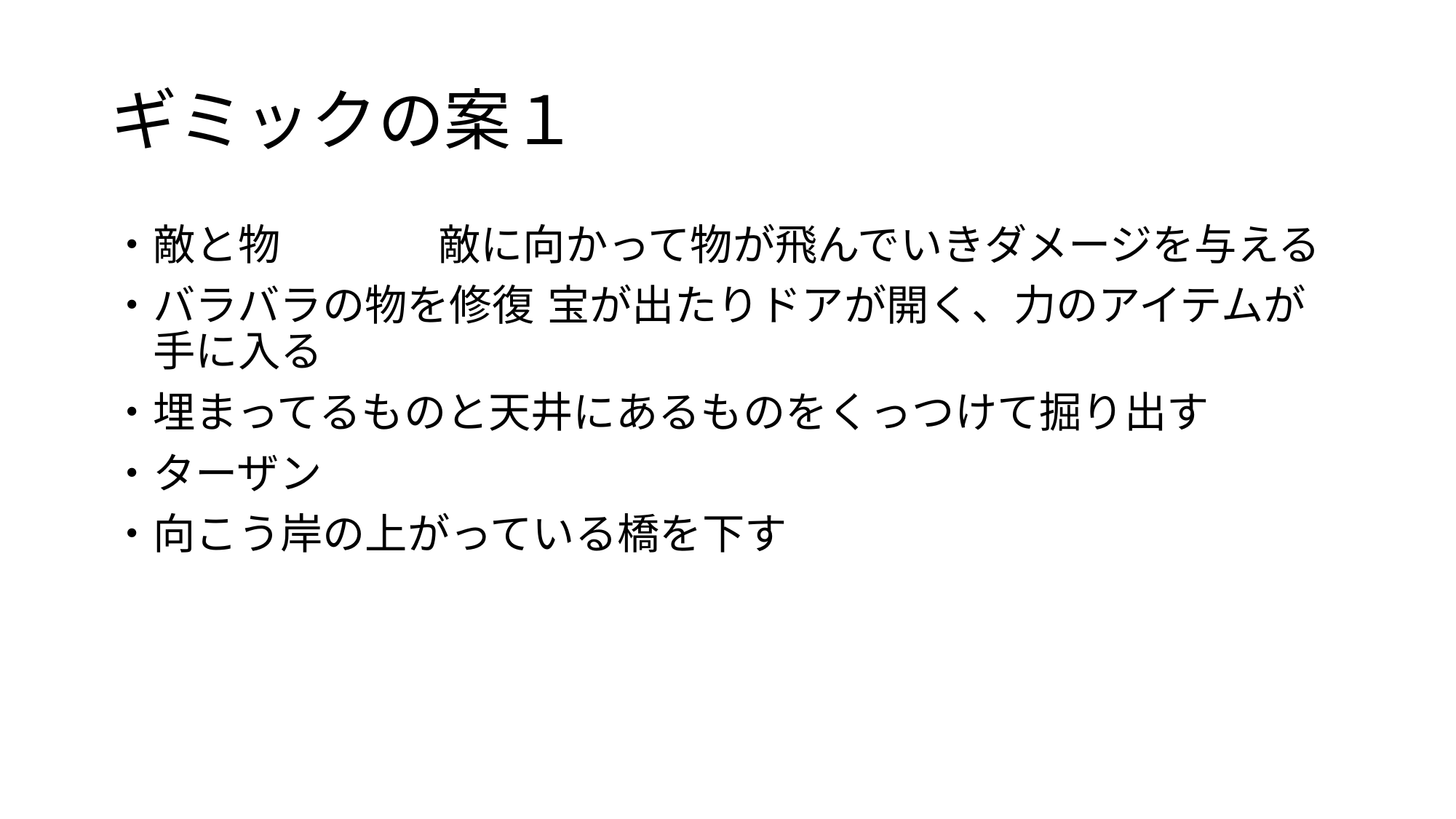

# ギミックの案１
・敵と物		敵に向かって物が飛んでいきダメージを与える
・バラバラの物を修復	宝が出たりドアが開く、力のアイテムが　手に入る
・埋まってるものと天井にあるものをくっつけて掘り出す
・ターザン
・向こう岸の上がっている橋を下す